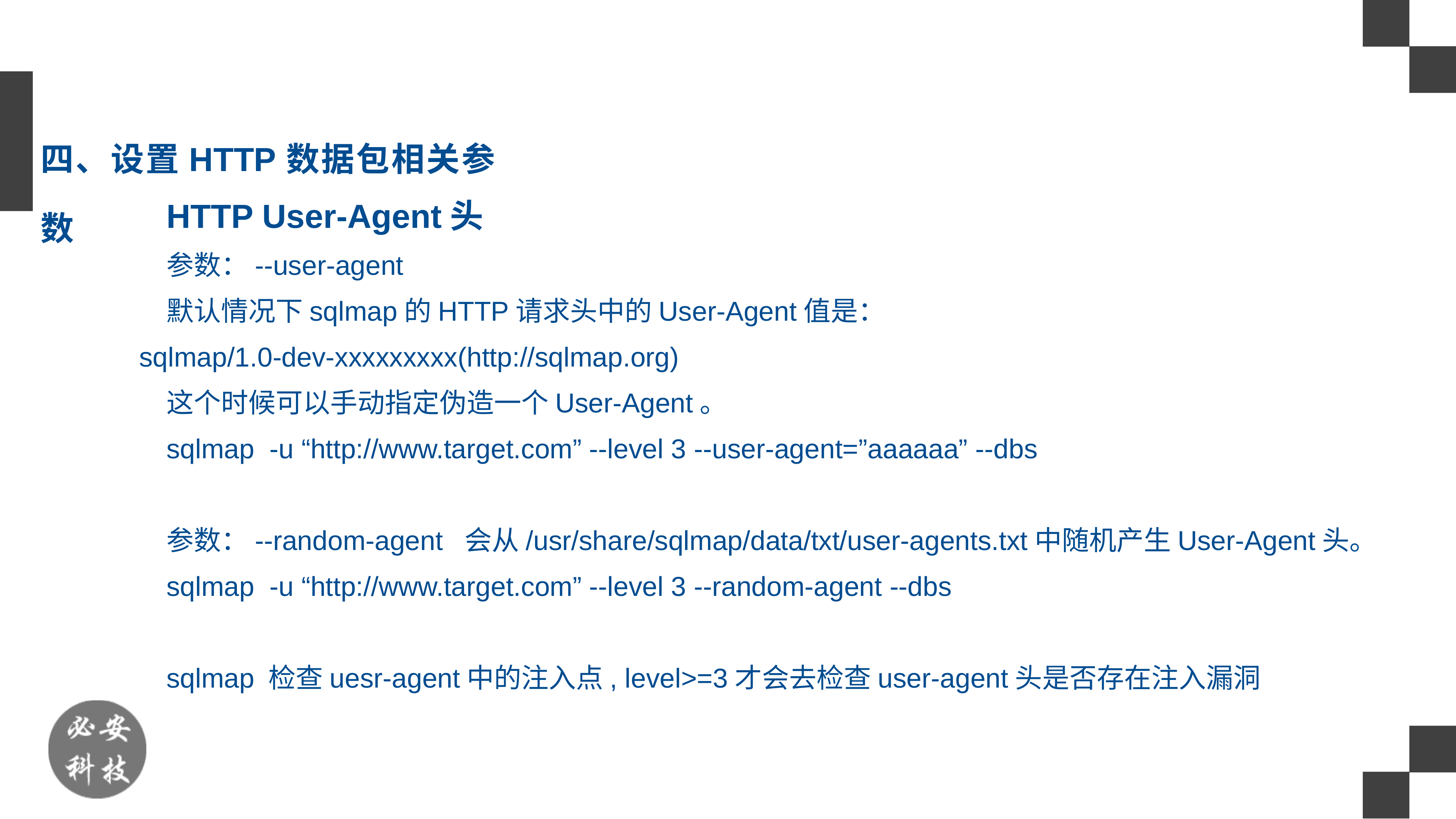

四、设置HTTP数据包相关参数
HTTP User-Agent头
参数：--user-agent
默认情况下sqlmap的HTTP请求头中的User-Agent值是： sqlmap/1.0-dev-xxxxxxxxx(http://sqlmap.org)
这个时候可以手动指定伪造一个User-Agent。
sqlmap  -u “http://www.target.com” --level 3 --user-agent=”aaaaaa” --dbs

参数：--random-agent  会从/usr/share/sqlmap/data/txt/user-agents.txt中随机产生User-Agent头。
sqlmap  -u “http://www.target.com” --level 3 --random-agent --dbs

sqlmap 检查uesr-agent中的注入点, level>=3才会去检查user-agent头是否存在注入漏洞